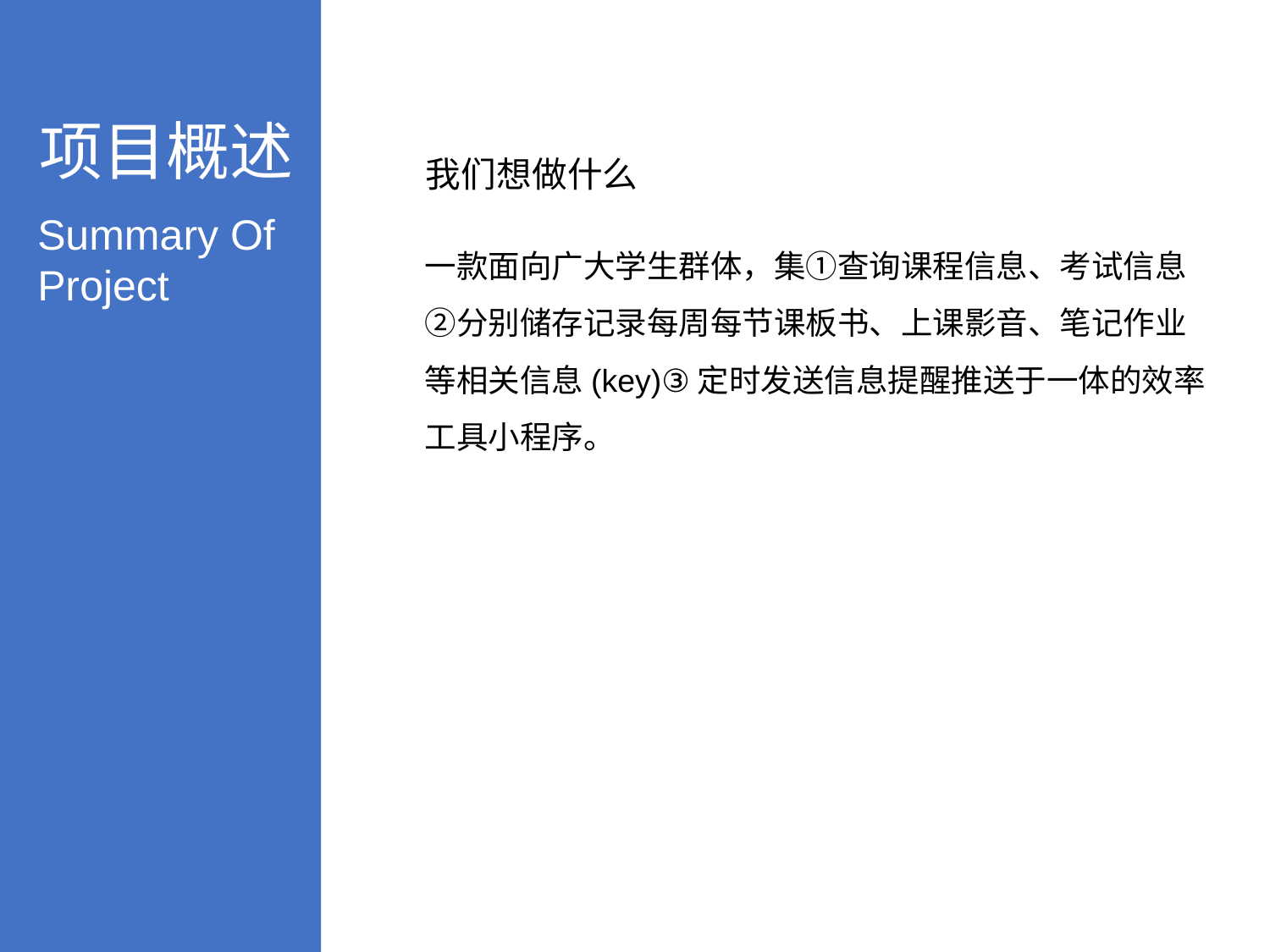

项目概述
Summary Of Project
我们想做什么
一款面向广大学生群体，集①查询课程信息、考试信息 ②分别储存记录每周每节课板书、上课影音、笔记作业等相关信息(key)③定时发送信息提醒推送于一体的效率工具小程序。